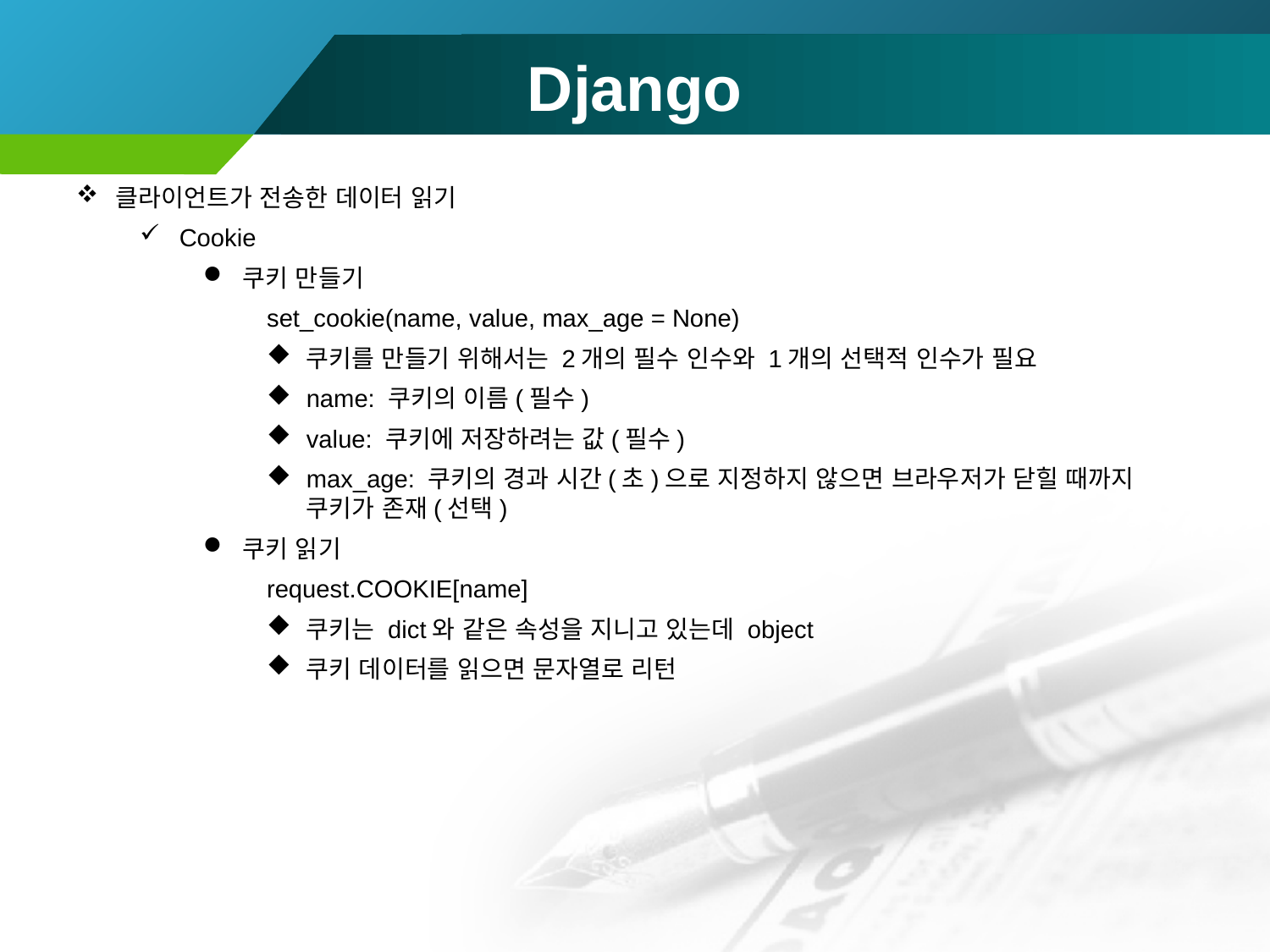

# Django
클라이언트가 전송한 데이터 읽기
Cookie
쿠키 만들기
set_cookie(name, value, max_age = None)
쿠키를 만들기 위해서는 2개의 필수 인수와 1개의 선택적 인수가 필요
name: 쿠키의 이름(필수)
value: 쿠키에 저장하려는 값(필수)
max_age: 쿠키의 경과 시간(초)으로 지정하지 않으면 브라우저가 닫힐 때까지 쿠키가 존재(선택)
쿠키 읽기
request.COOKIE[name]
쿠키는 dict와 같은 속성을 지니고 있는데 object
쿠키 데이터를 읽으면 문자열로 리턴